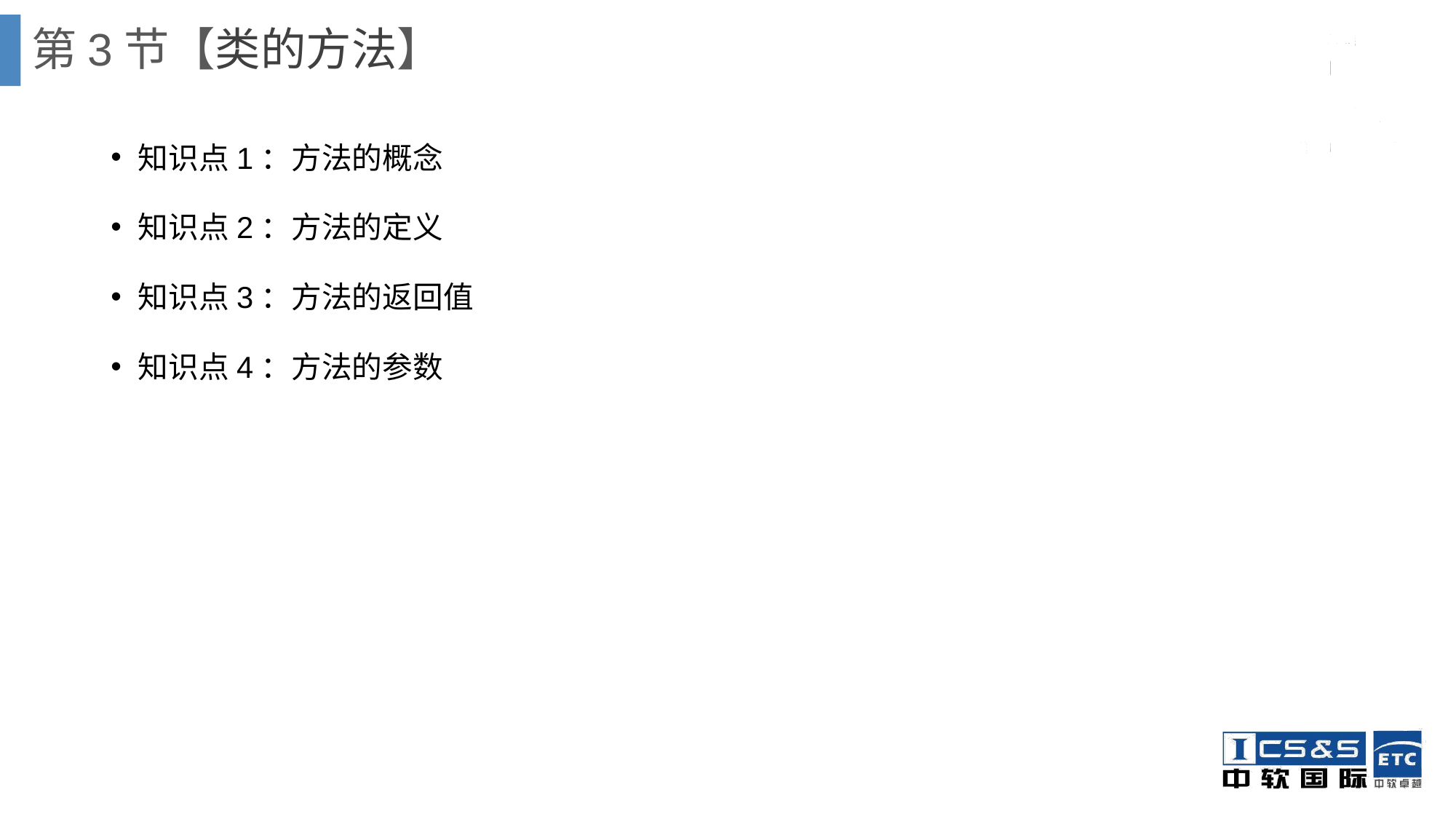

# 第3节【类的方法】
知识点1：方法的概念
知识点2：方法的定义
知识点3：方法的返回值
知识点4：方法的参数